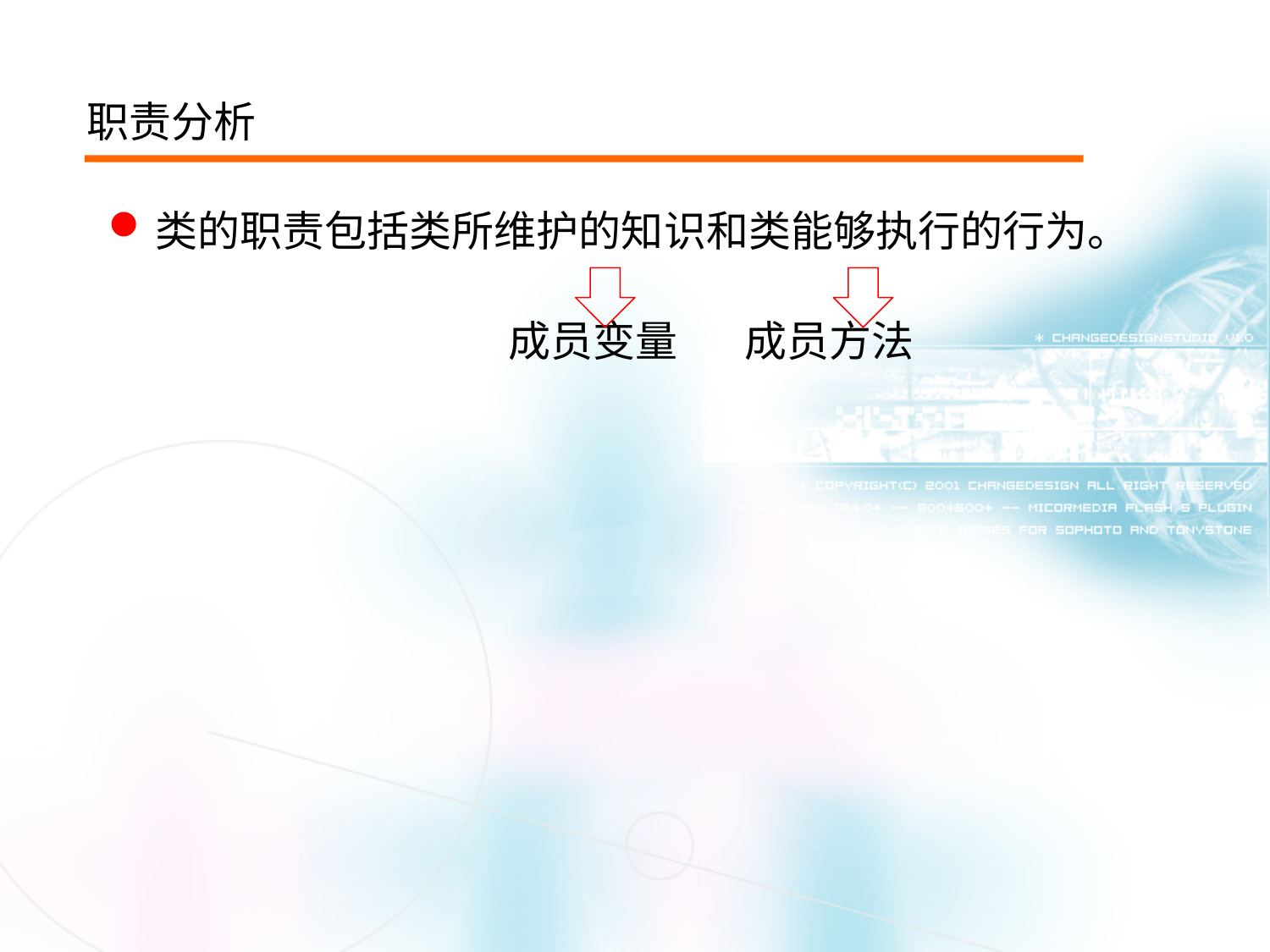

职责分析
# 类的职责包括类所维护的知识和类能够执行的行为。
                                         成员变量       成员方法